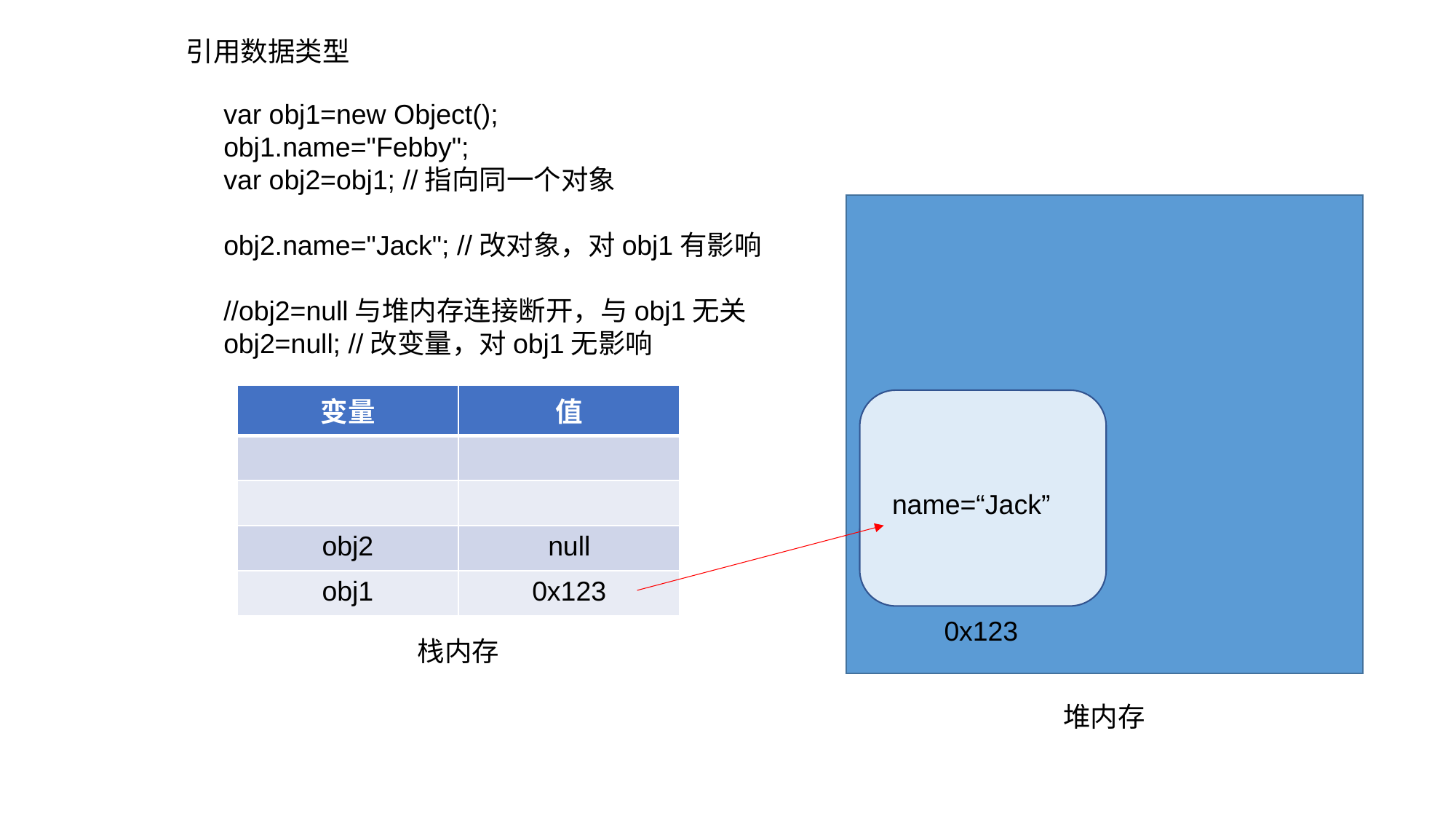

引用数据类型
var obj1=new Object();
obj1.name="Febby";
var obj2=obj1; //指向同一个对象

obj2.name="Jack"; //改对象，对obj1有影响
//obj2=null与堆内存连接断开，与obj1无关
obj2=null; //改变量，对obj1无影响

| 变量 | 值 |
| --- | --- |
|  |  |
|  |  |
| obj2 | null |
| obj1 | 0x123 |

name=“Jack”
0x123
栈内存
堆内存